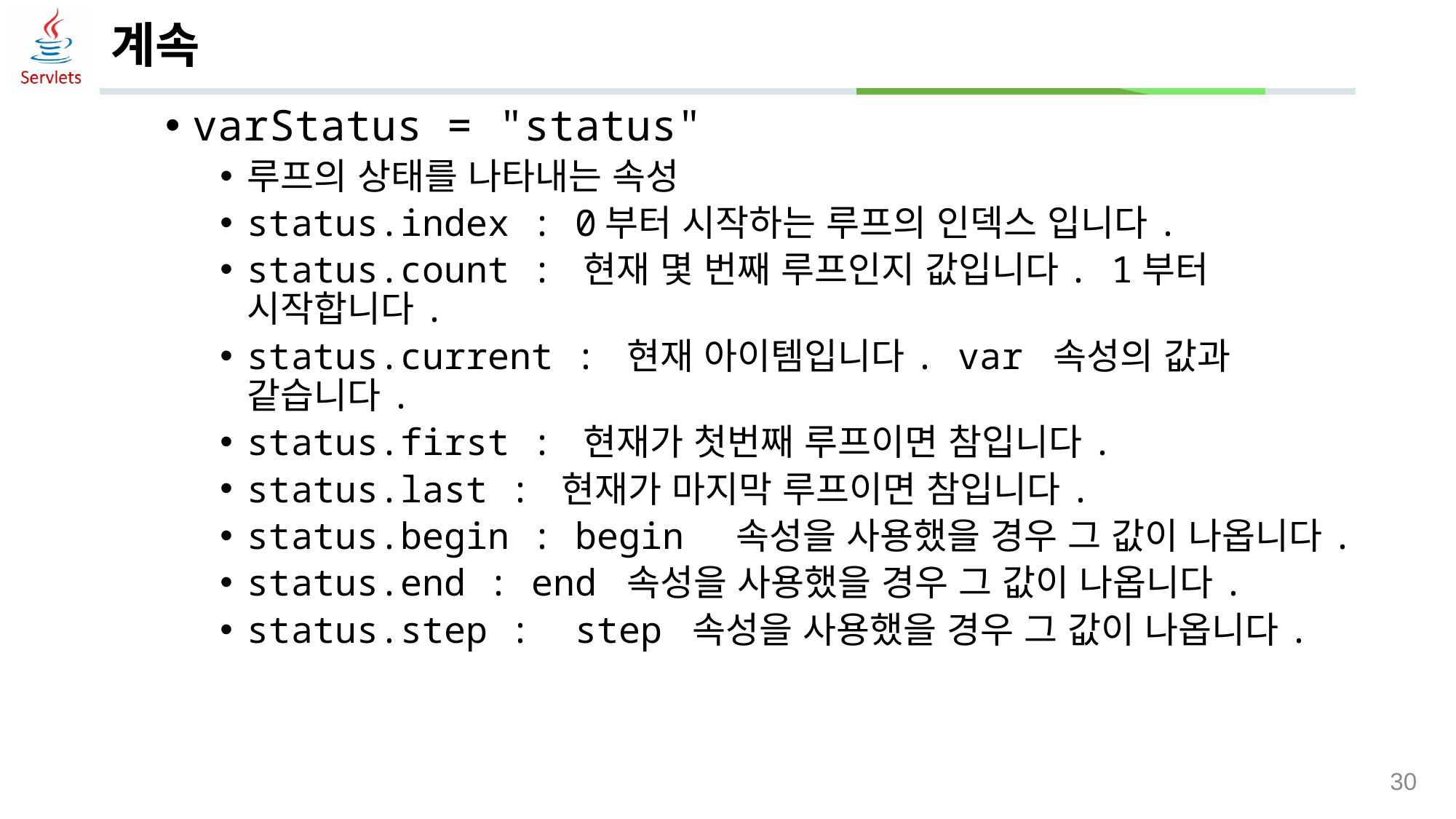

# 계속
varStatus = "status"
루프의 상태를 나타내는 속성
status.index : 0부터 시작하는 루프의 인덱스 입니다.
status.count : 현재 몇 번째 루프인지 값입니다. 1부터 시작합니다.
status.current : 현재 아이템입니다. var 속성의 값과 같습니다.
status.first : 현재가 첫번째 루프이면 참입니다.
status.last : 현재가 마지막 루프이면 참입니다.
status.begin : begin  속성을 사용했을 경우 그 값이 나옵니다.
status.end : end 속성을 사용했을 경우 그 값이 나옵니다.
status.step :  step 속성을 사용했을 경우 그 값이 나옵니다.
30